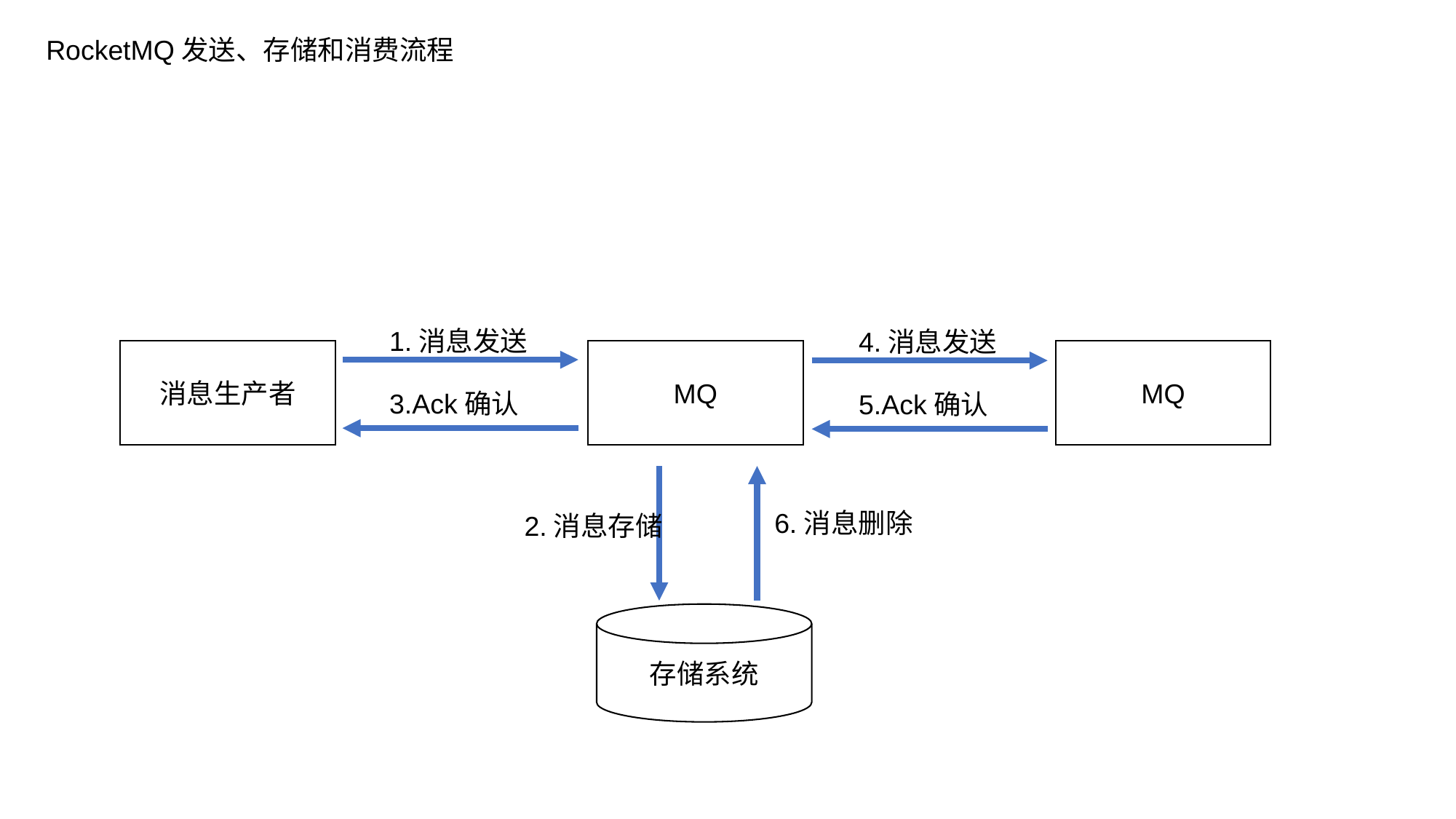

RocketMQ发送、存储和消费流程
1.消息发送
4.消息发送
MQ
消息生产者
MQ
3.Ack确认
5.Ack确认
6.消息删除
2.消息存储
存储系统